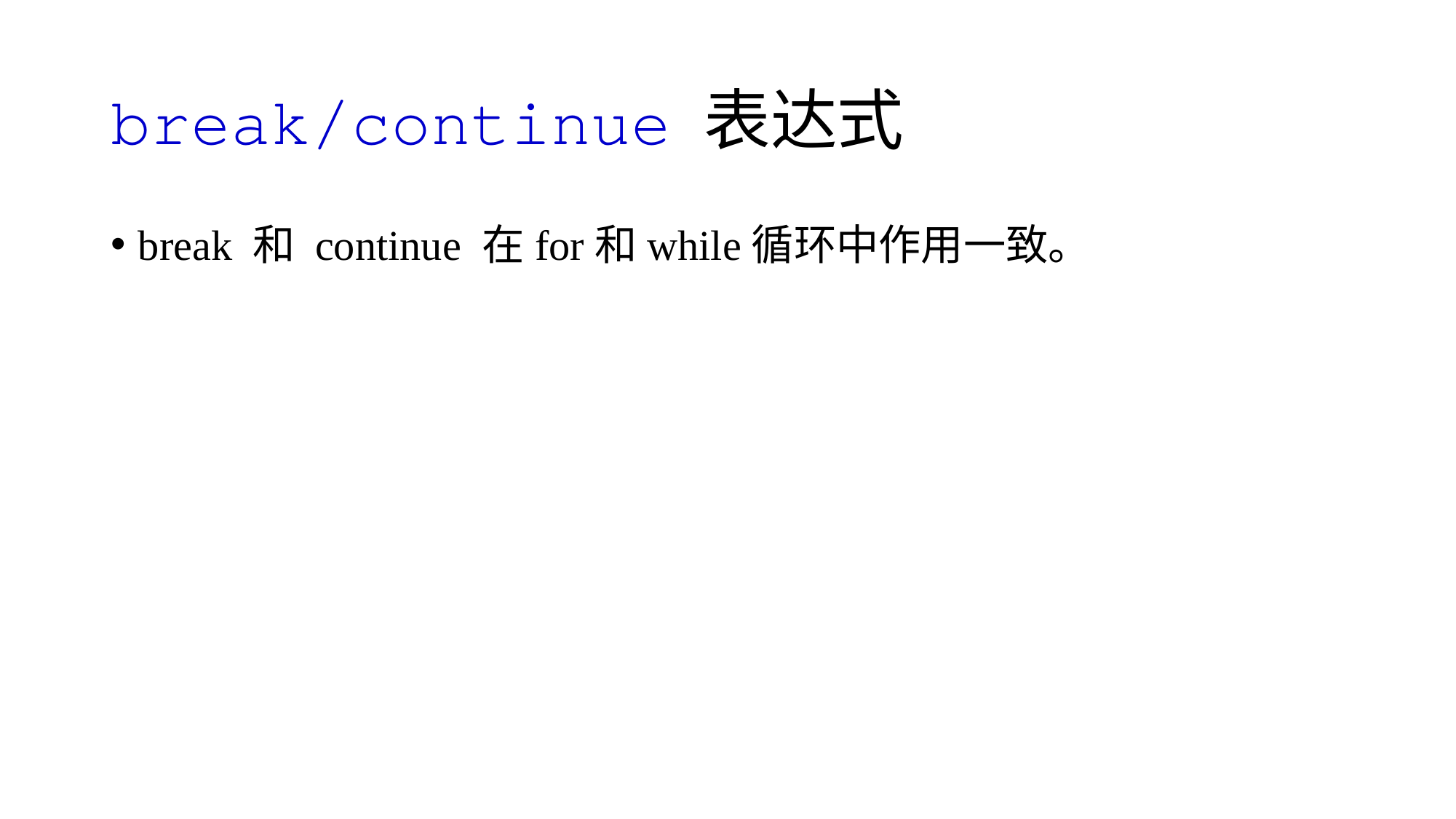

# break/continue 表达式
break 和 continue 在for和while循环中作用一致。